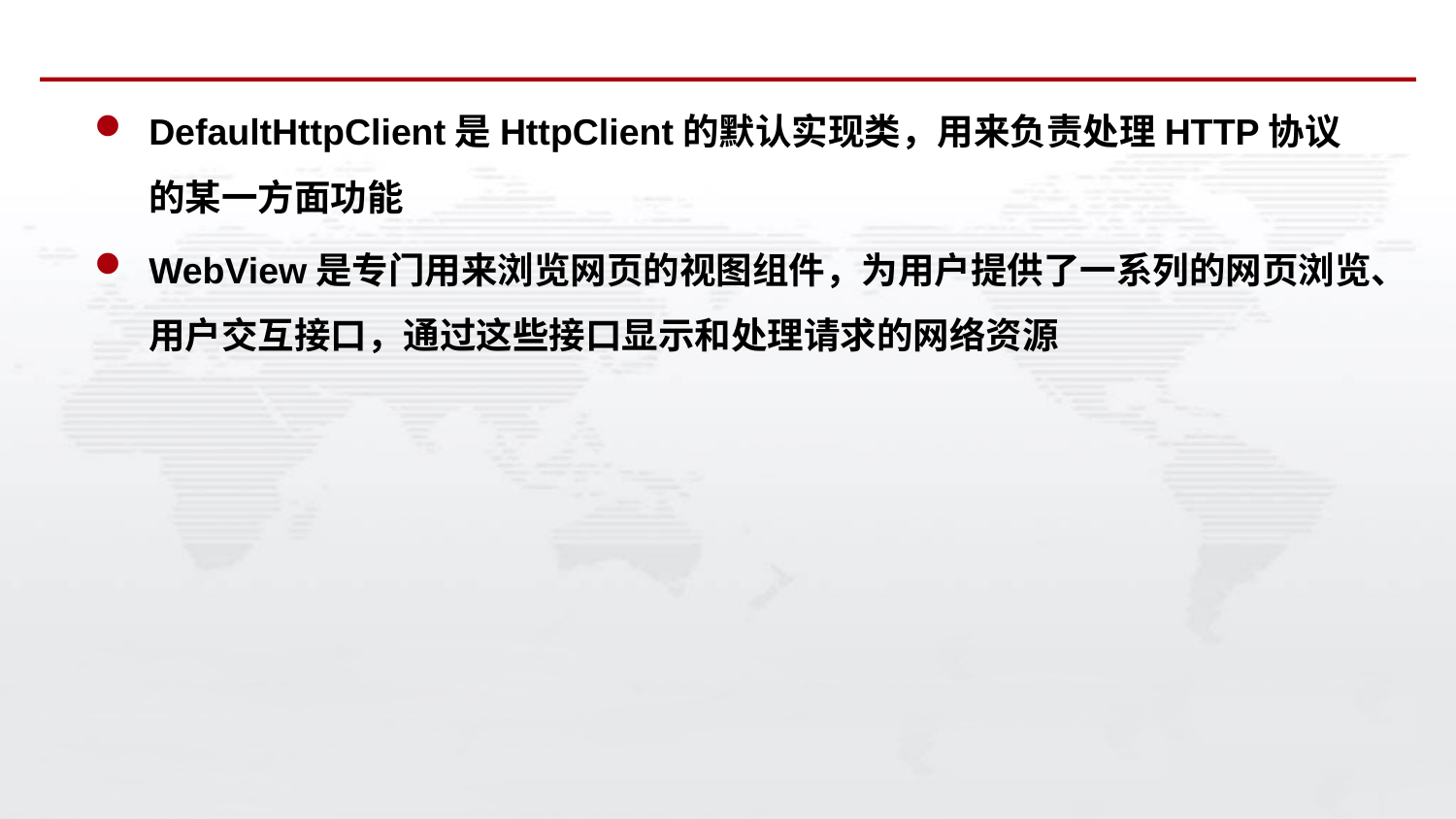

#
DefaultHttpClient是HttpClient的默认实现类，用来负责处理HTTP协议的某一方面功能
WebView是专门用来浏览网页的视图组件，为用户提供了一系列的网页浏览、用户交互接口，通过这些接口显示和处理请求的网络资源